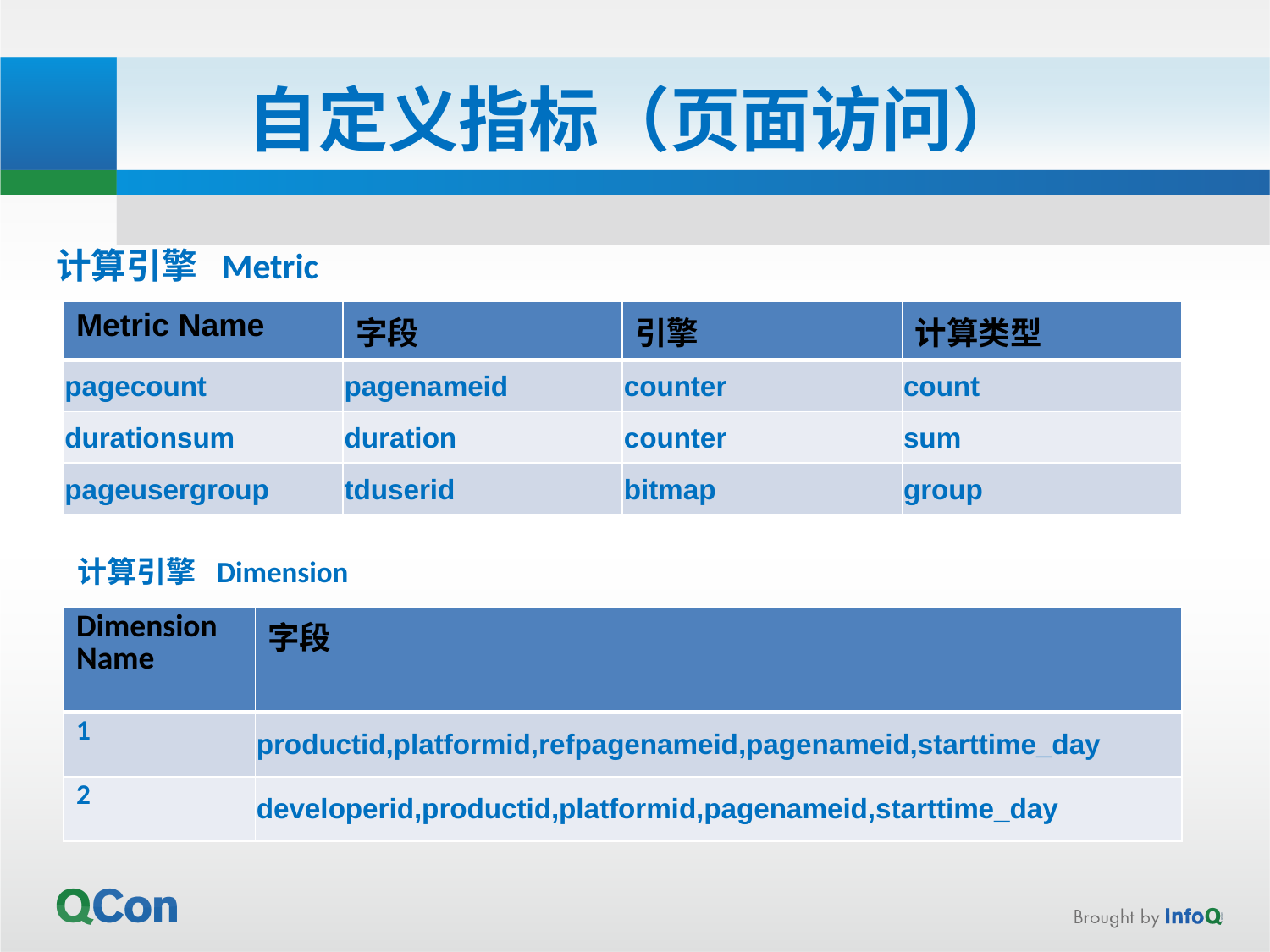

# 自定义指标（页面访问）
   计算引擎  Metric
| Metric Name | 字段 | 引擎 | 计算类型 |
| --- | --- | --- | --- |
| pagecount | pagenameid | counter | count |
| durationsum | duration | counter | sum |
| pageusergroup | tduserid | bitmap | group |
   计算引擎  Dimension
| Dimension Name | 字段 |
| --- | --- |
| 1 | productid,platformid,refpagenameid,pagenameid,starttime\_day |
| 2 | developerid,productid,platformid,pagenameid,starttime\_day |